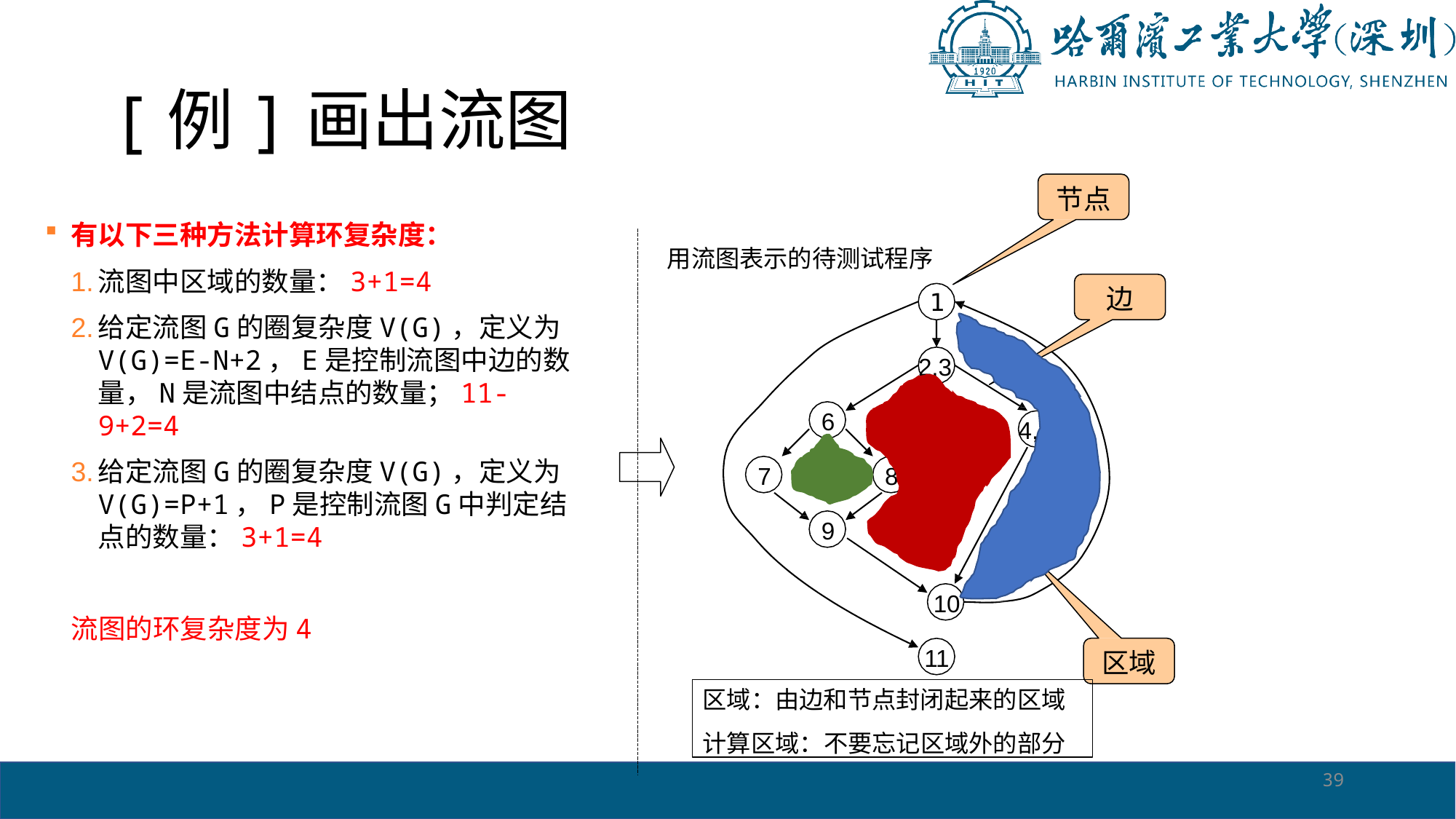

# [例]画出流图

节点
有以下三种方法计算环复杂度：
流图中区域的数量：3+1=4
给定流图G的圈复杂度V(G)，定义为V(G)=E-N+2，E是控制流图中边的数量，N是流图中结点的数量；11-9+2=4
给定流图G的圈复杂度V(G)，定义为V(G)=P+1，P是控制流图G中判定结点的数量：3+1=4

流图的环复杂度为4

用流图表示的待测试程序
1

边

2,3

6

4,5

7
8

9

10

11
区域
区域：由边和节点封闭起来的区域
计算区域：不要忘记区域外的部分
39